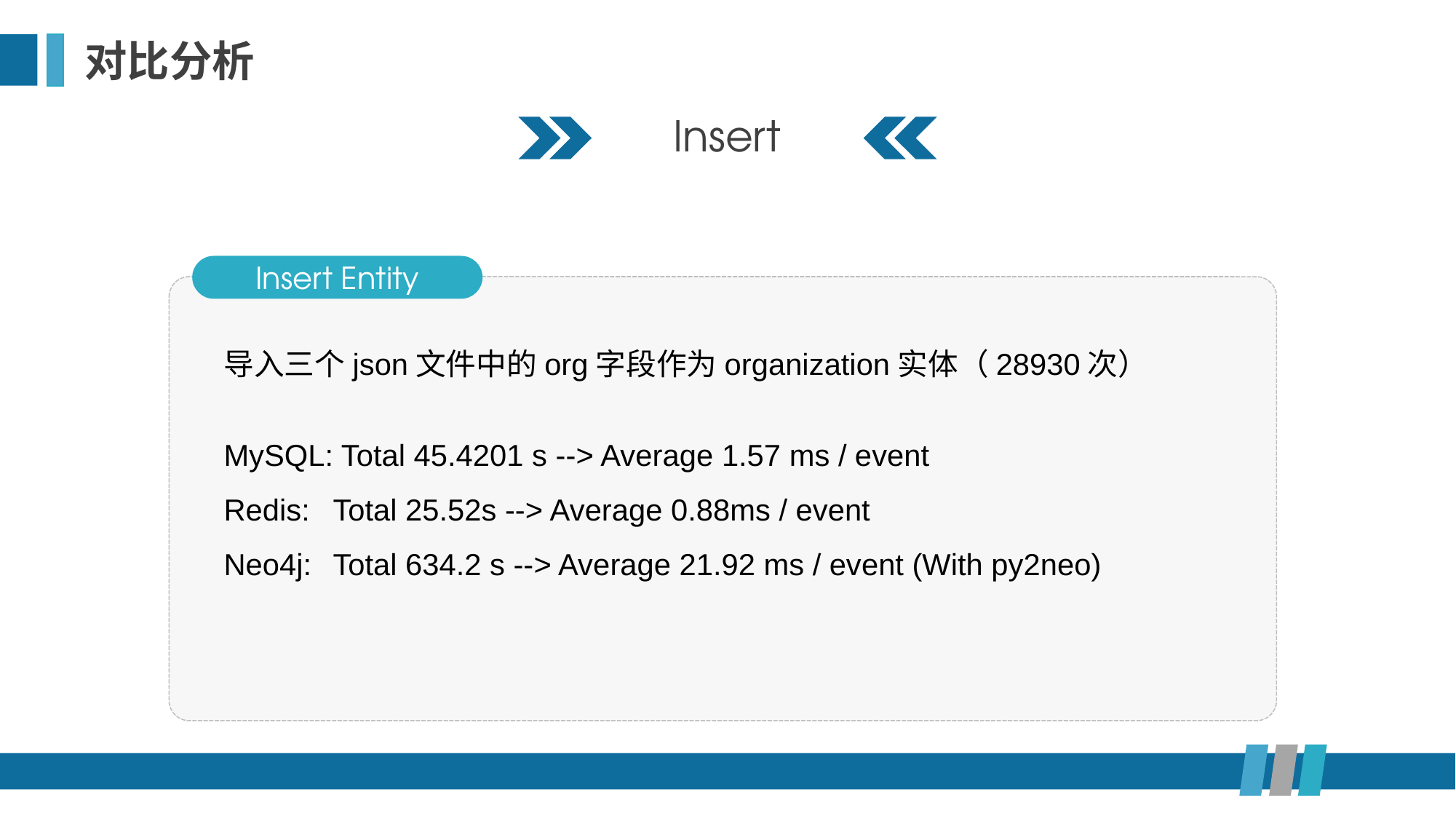

对比分析

Insert

Insert Entity

导入三个json文件中的org字段作为organization实体（28930次）

MySQL: Total 45.4201 s --> Average 1.57 ms / event
Redis:	Total 25.52s --> Average 0.88ms / event
Neo4j:	Total 634.2 s --> Average 21.92 ms / event (With py2neo)